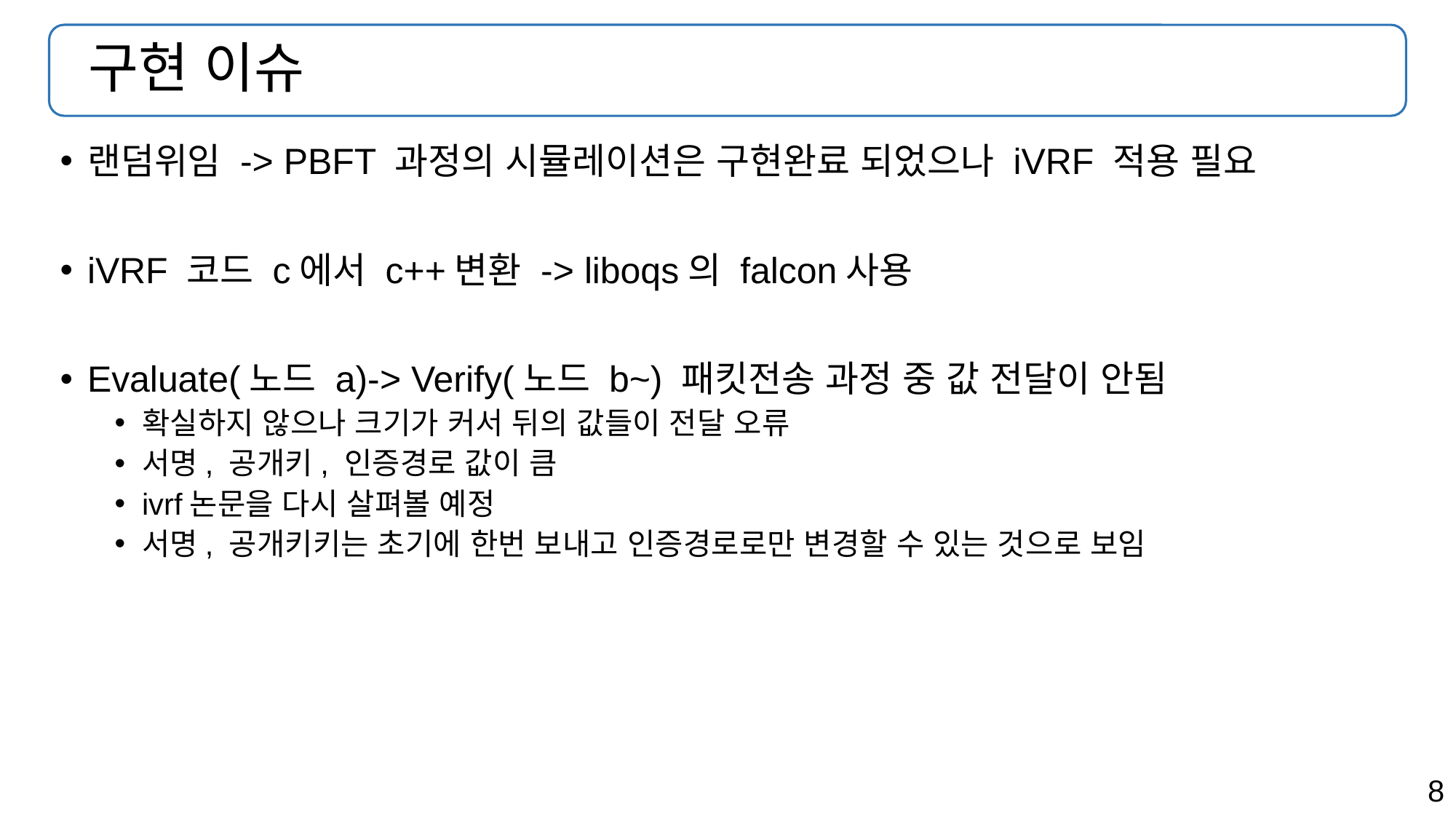

# 구현 이슈
랜덤위임 -> PBFT 과정의 시뮬레이션은 구현완료 되었으나 iVRF 적용 필요

iVRF 코드 c에서 c++변환 -> liboqs의 falcon사용

Evaluate(노드 a)-> Verify(노드 b~) 패킷전송 과정 중 값 전달이 안됨
확실하지 않으나 크기가 커서 뒤의 값들이 전달 오류
서명, 공개키, 인증경로 값이 큼
ivrf논문을 다시 살펴볼 예정
서명, 공개키키는 초기에 한번 보내고 인증경로로만 변경할 수 있는 것으로 보임